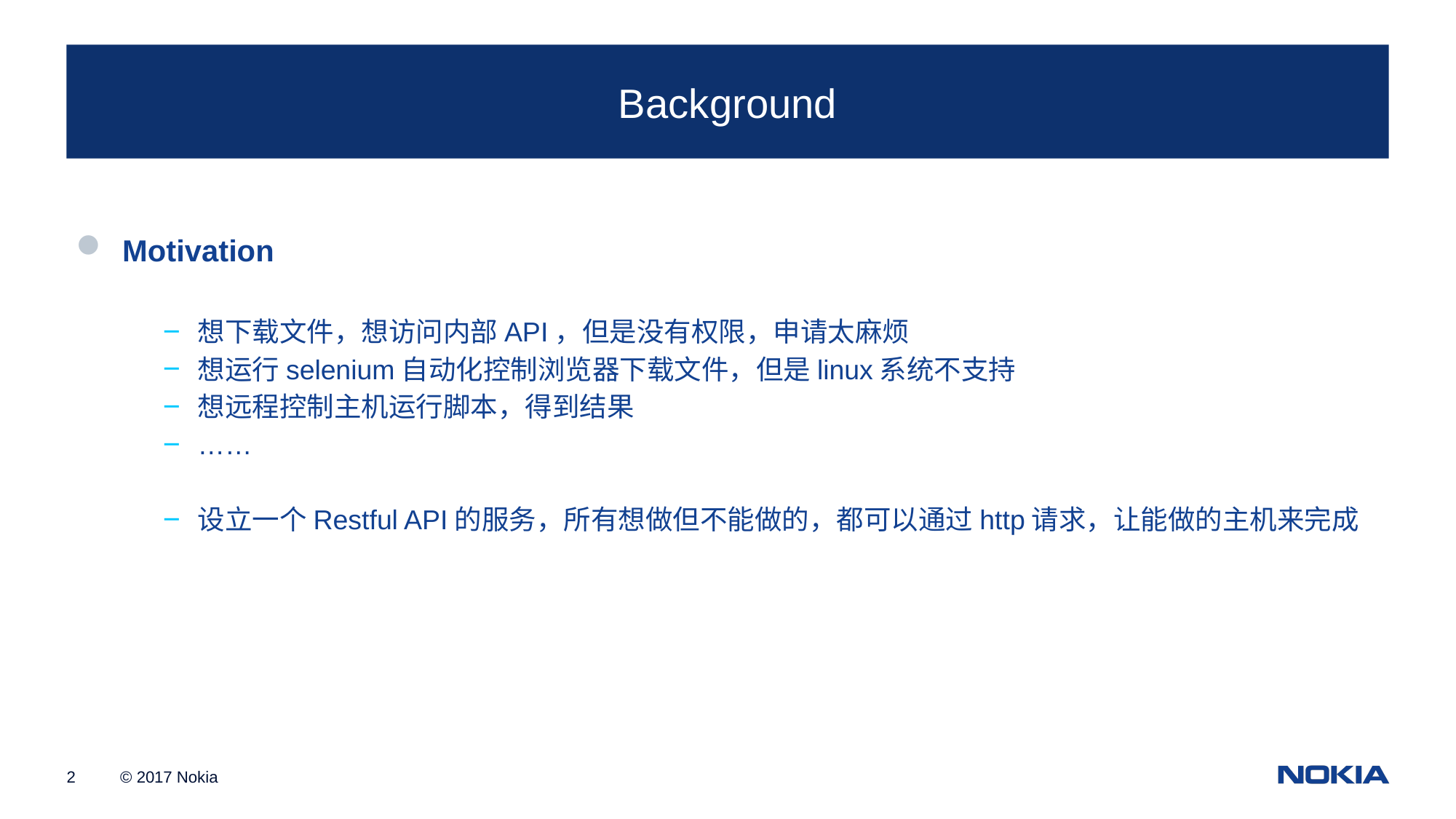

Background

Motivation

想下载文件，想访问内部API，但是没有权限，申请太麻烦
想运行selenium自动化控制浏览器下载文件，但是linux系统不支持
想远程控制主机运行脚本，得到结果
……

设立一个Restful API的服务，所有想做但不能做的，都可以通过http请求，让能做的主机来完成